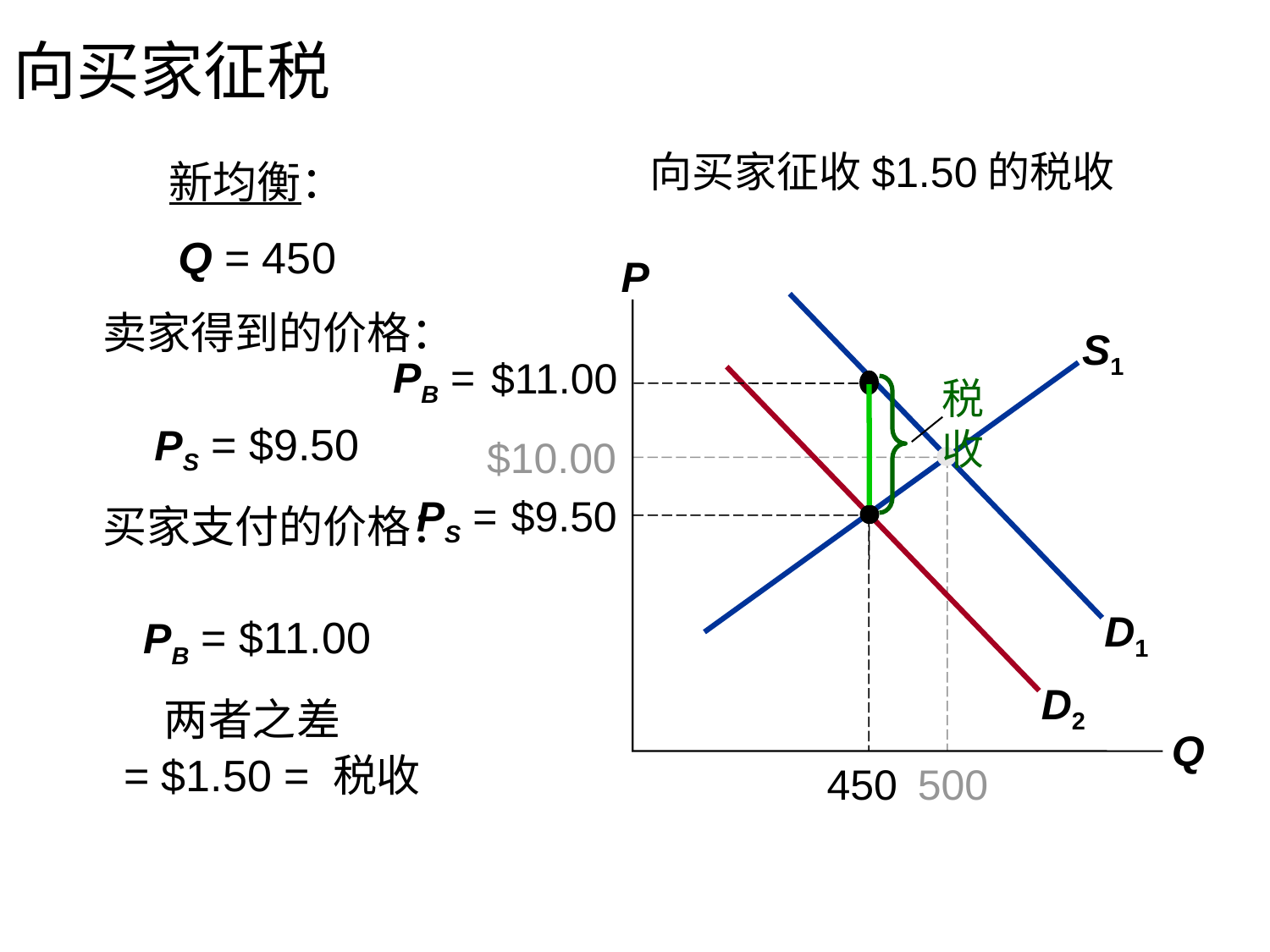

向买家征税
#
向买家征收$1.50的税收
新均衡：
Q = 450
卖家得到的价格：
PS = $9.50
买家支付的价格：
PB = $11.00
两者之差
  = $1.50 = 税收
P

Q

D1
S1

PB =
$11.00

税收

D2

$10.00

500
PS =
$9.50

450